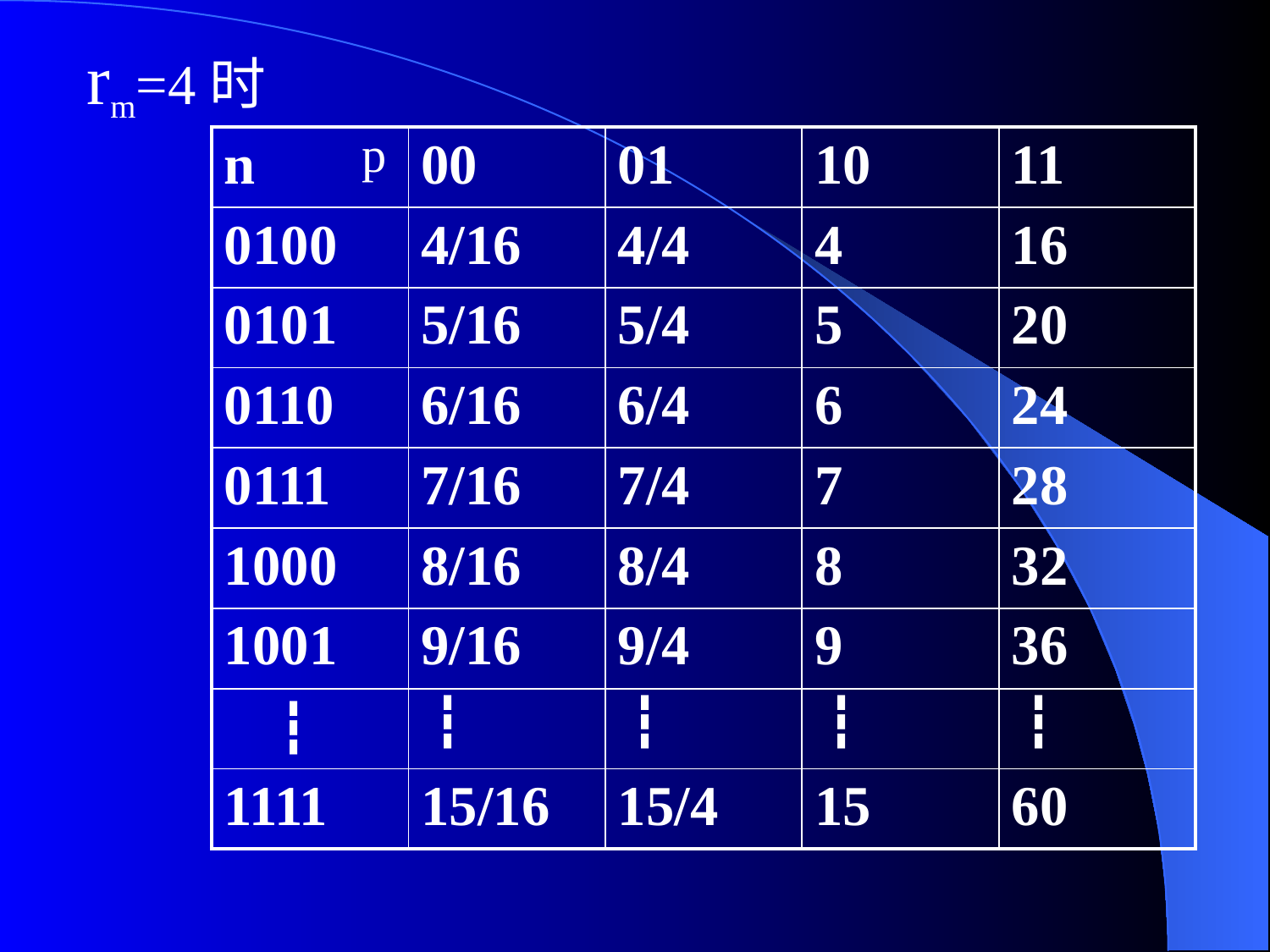

rm=4时
p
| n | 00 | 01 | 10 | 11 |
| --- | --- | --- | --- | --- |
| 0100 | 4/16 | 4/4 | 4 | 16 |
| 0101 | 5/16 | 5/4 | 5 | 20 |
| 0110 | 6/16 | 6/4 | 6 | 24 |
| 0111 | 7/16 | 7/4 | 7 | 28 |
| 1000 | 8/16 | 8/4 | 8 | 32 |
| 1001 | 9/16 | 9/4 | 9 | 36 |
| ┇ | ┇ | ┇ | ┇ | ┇ |
| 1111 | 15/16 | 15/4 | 15 | 60 |

33